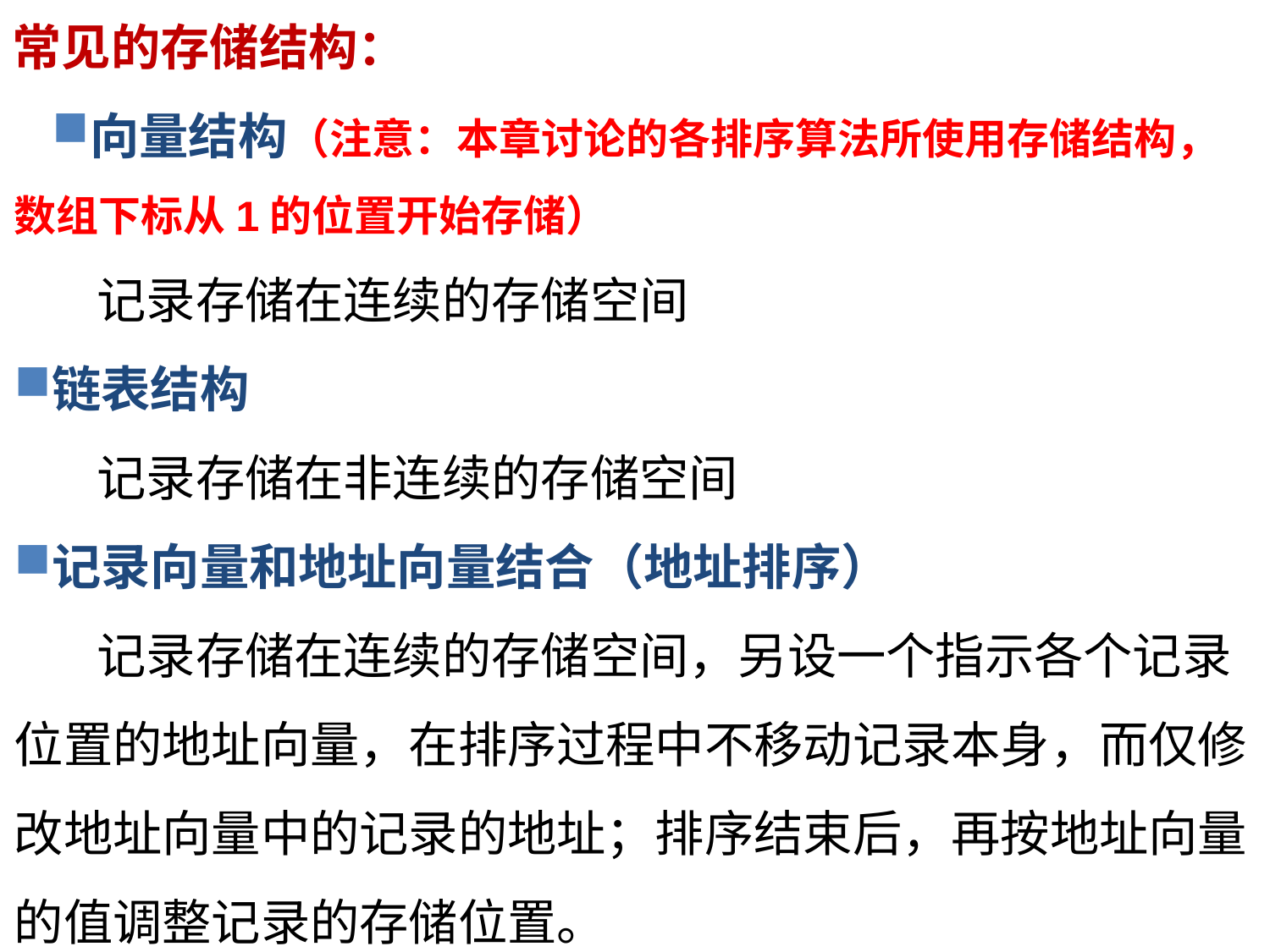

常见的存储结构：
向量结构（注意：本章讨论的各排序算法所使用存储结构，数组下标从1的位置开始存储）
   记录存储在连续的存储空间
链表结构
   记录存储在非连续的存储空间
记录向量和地址向量结合（地址排序）
   记录存储在连续的存储空间，另设一个指示各个记录位置的地址向量，在排序过程中不移动记录本身，而仅修改地址向量中的记录的地址；排序结束后，再按地址向量的值调整记录的存储位置。